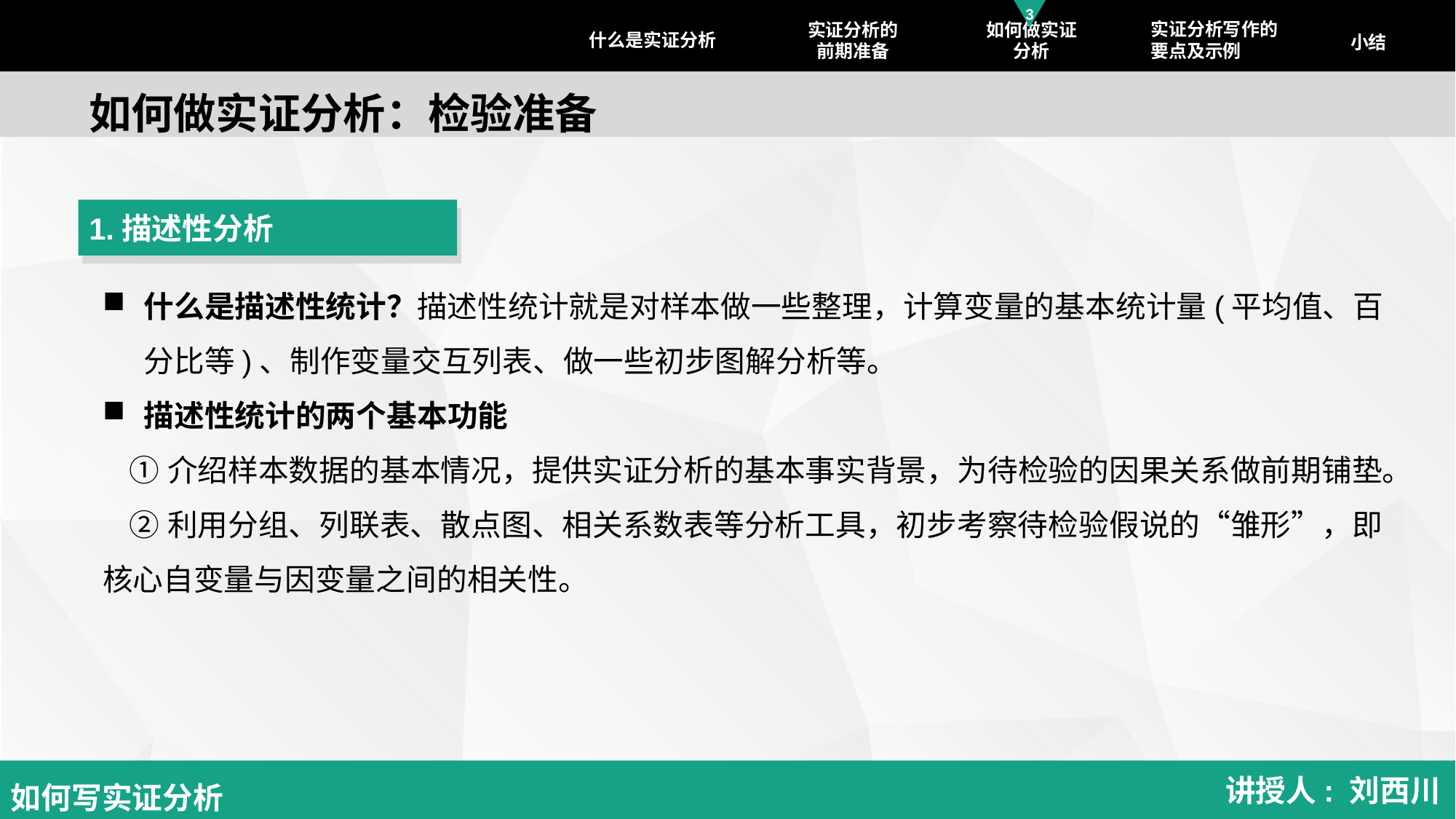

3
什么是实证分析
实证分析写作的要点及示例
如何做实证
分析
小结
实证分析的
前期准备

如何做实证分析：检验准备
1.描述性分析

什么是描述性统计？描述性统计就是对样本做一些整理，计算变量的基本统计量(平均值、百分比等)、制作变量交互列表、做一些初步图解分析等。
描述性统计的两个基本功能
    ①介绍样本数据的基本情况，提供实证分析的基本事实背景，为待检验的因果关系做前期铺垫。
    ②利用分组、列联表、散点图、相关系数表等分析工具，初步考察待检验假说的“雏形”，即核心自变量与因变量之间的相关性。

如何写实证分析
          讲授人: 刘西川